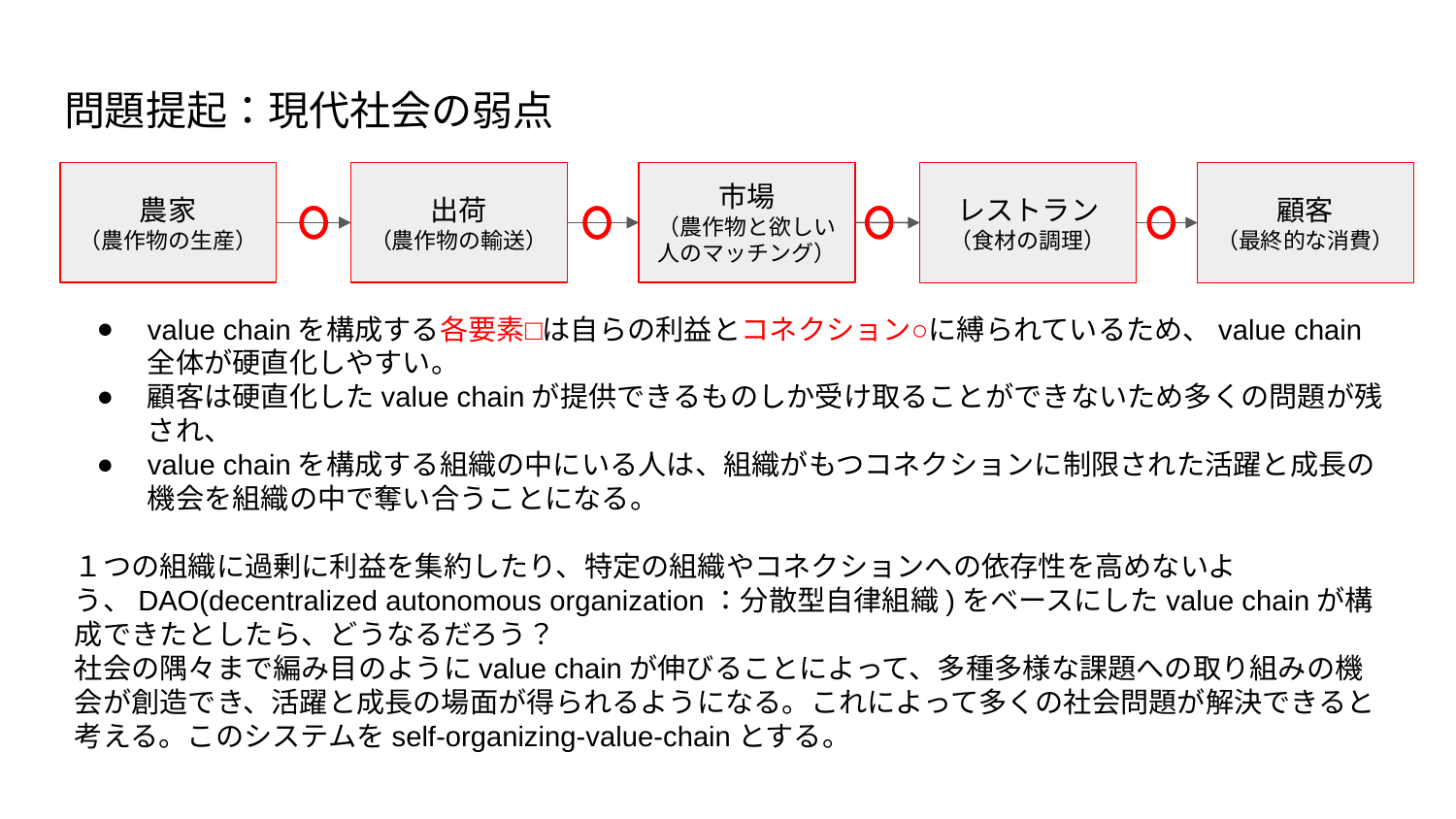

# 問題提起：現代社会の弱点
農家
（農作物の生産）
出荷
（農作物の輸送）
市場
（農作物と欲しい人のマッチング）
レストラン
（食材の調理）
顧客
（最終的な消費）

value chainを構成する各要素□は自らの利益とコネクション○に縛られているため、value chain全体が硬直化しやすい。
顧客は硬直化したvalue chainが提供できるものしか受け取ることができないため多くの問題が残され、
value chainを構成する組織の中にいる人は、組織がもつコネクションに制限された活躍と成長の機会を組織の中で奪い合うことになる。

１つの組織に過剰に利益を集約したり、特定の組織やコネクションへの依存性を高めないよう、DAO(decentralized autonomous organization：分散型自律組織)をベースにしたvalue chainが構成できたとしたら、どうなるだろう？
社会の隅々まで編み目のようにvalue chainが伸びることによって、多種多様な課題への取り組みの機会が創造でき、活躍と成長の場面が得られるようになる。これによって多くの社会問題が解決できると考える。このシステムをself-organizing-value-chainとする。